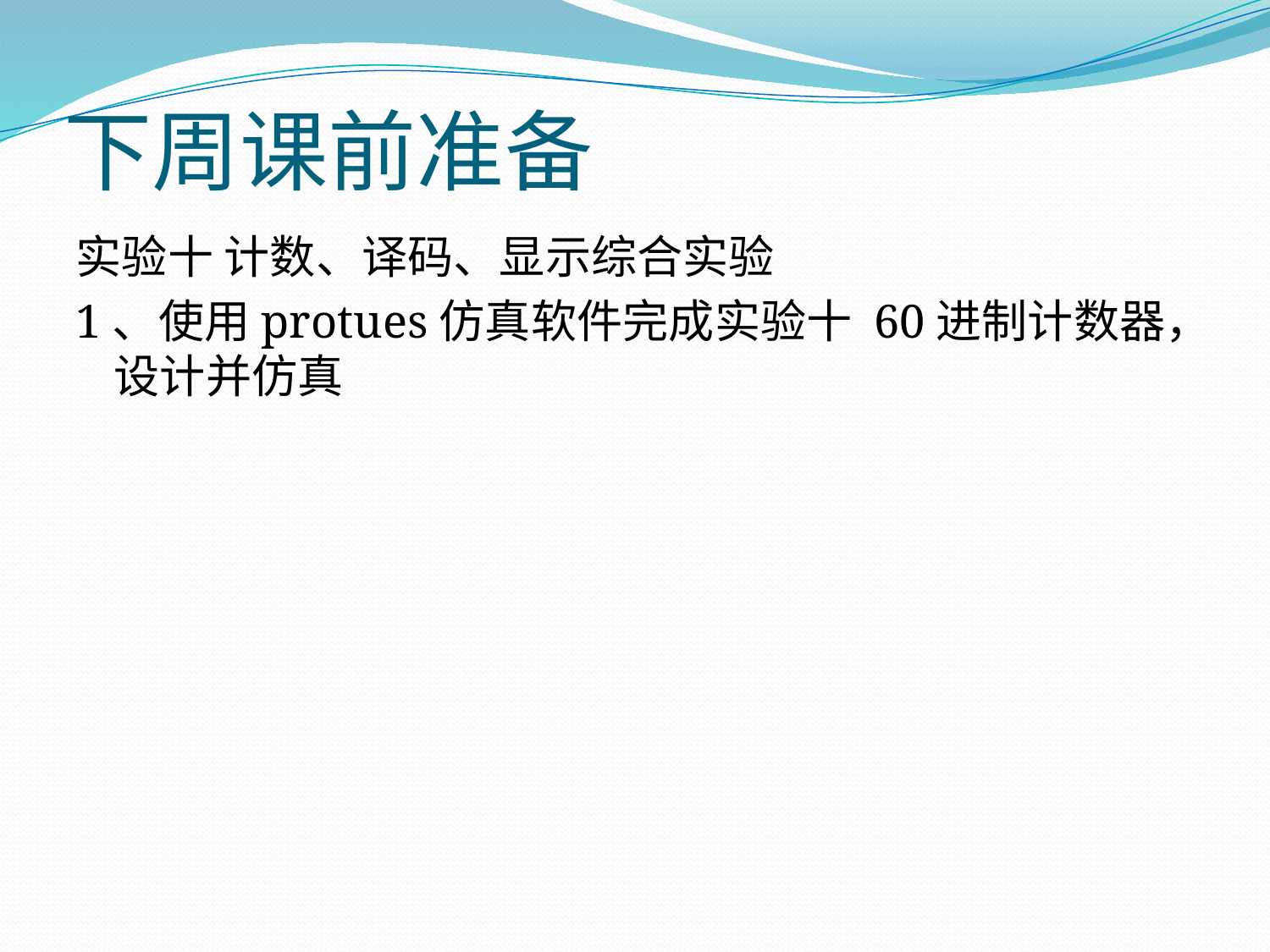

# 下周课前准备
实验十 计数、译码、显示综合实验
1、使用protues仿真软件完成实验十 60进制计数器，设计并仿真